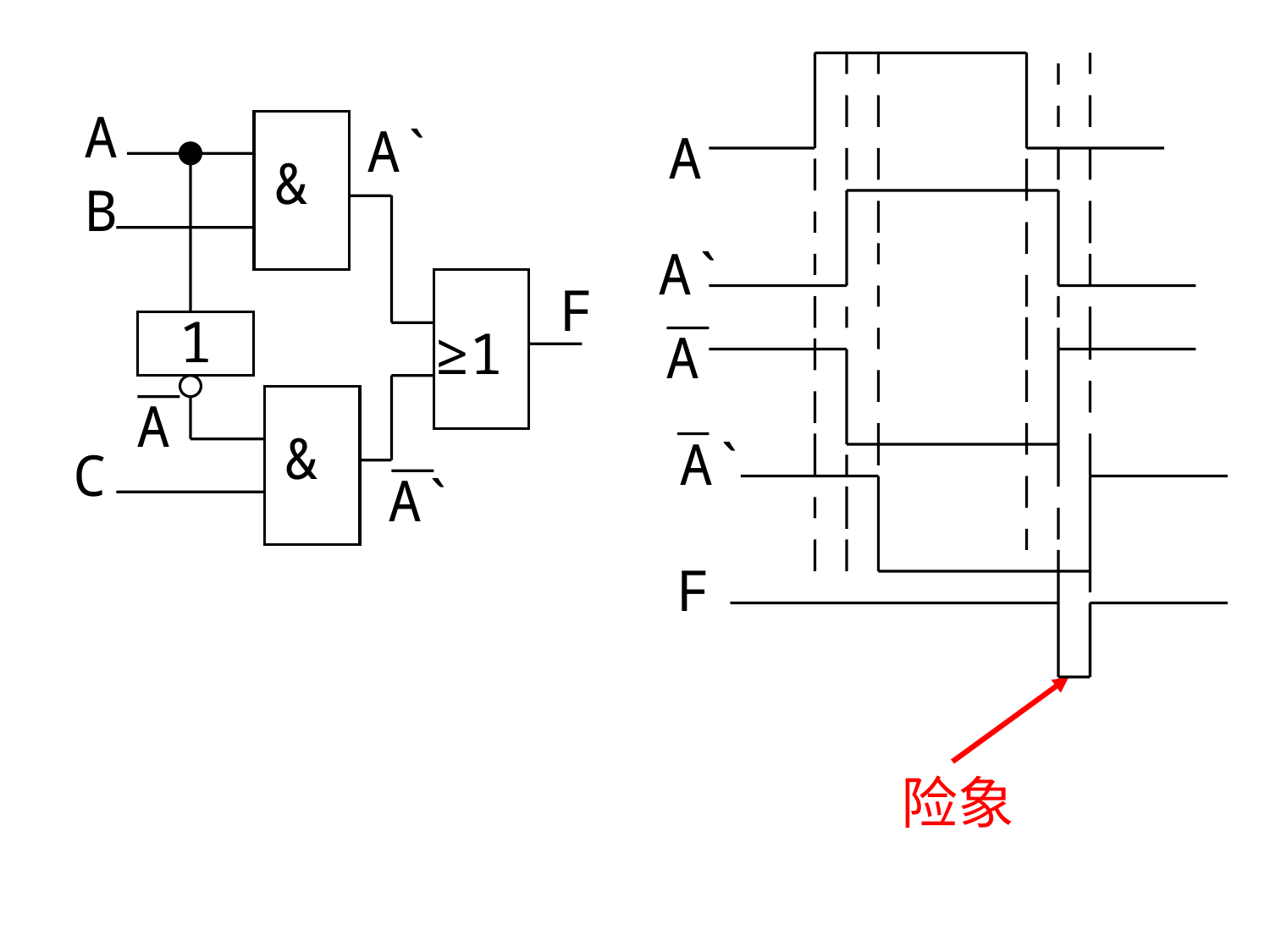

A

A`

A

A`

F

A
A`

&

B

F

1

≥1

A

&
C

A`

险象
9